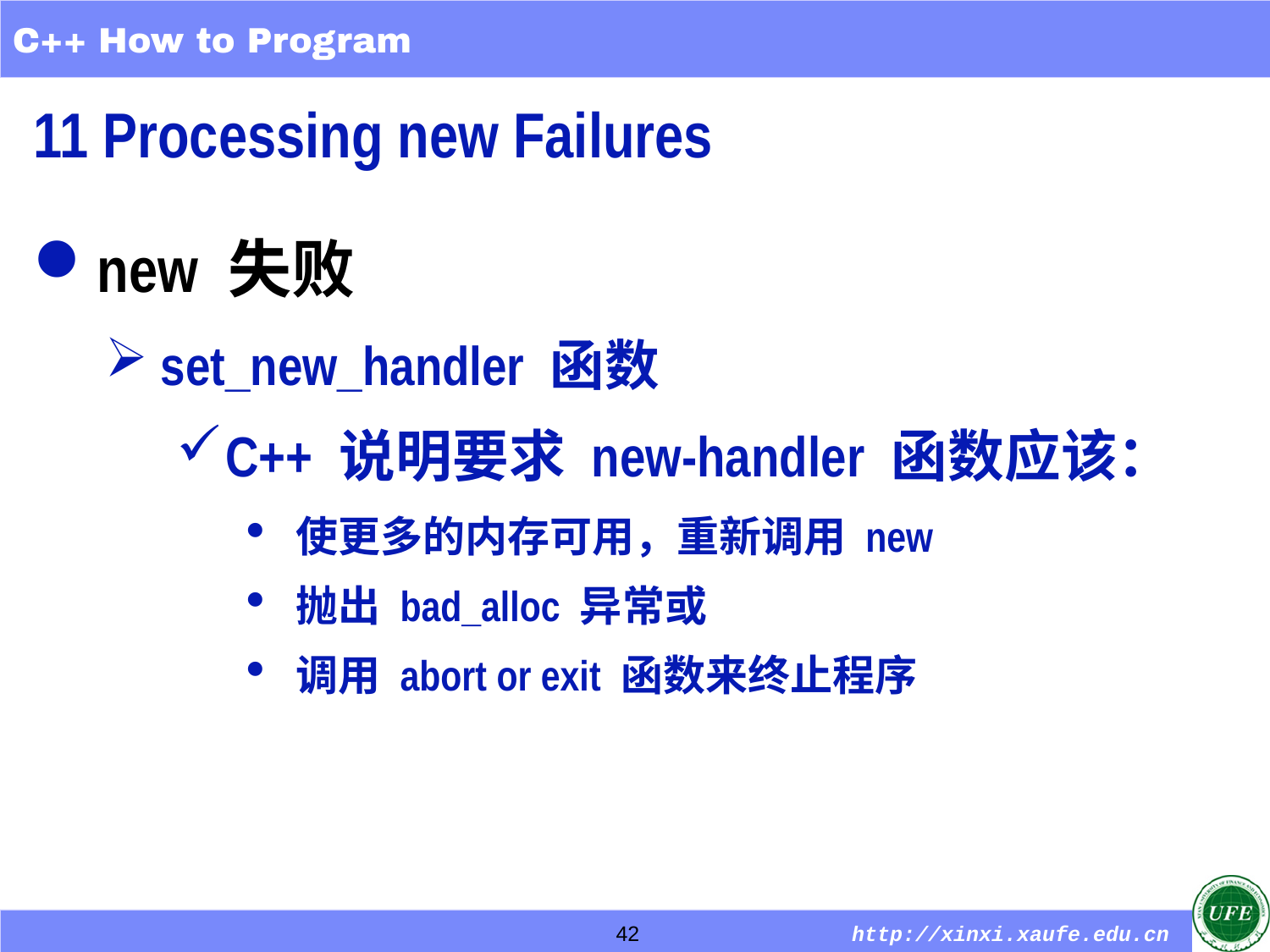

11 Processing new Failures
new 失败
set_new_handler 函数
C++ 说明要求 new-handler 函数应该：
使更多的内存可用，重新调用 new
抛出 bad_alloc 异常或
调用 abort or exit 函数来终止程序
42